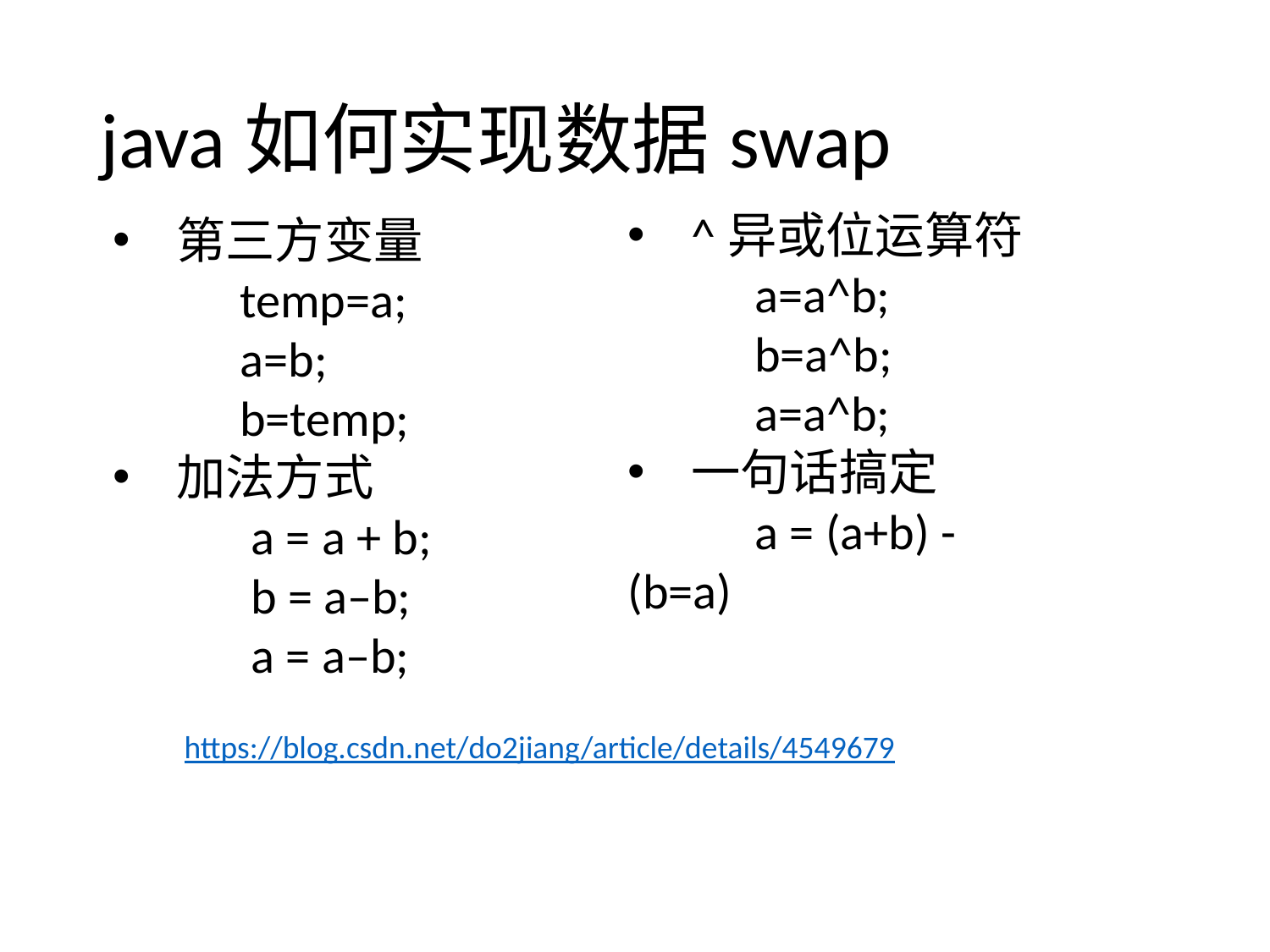

# java如何实现数据swap
^异或位运算符
a=a^b;
b=a^b;
a=a^b;
一句话搞定
	a = (a+b) - (b=a)
第三方变量
temp=a;
a=b;
b=temp;
加法方式
	 a = a + b;
	 b = a–b;
	 a = a–b;
https://blog.csdn.net/do2jiang/article/details/4549679